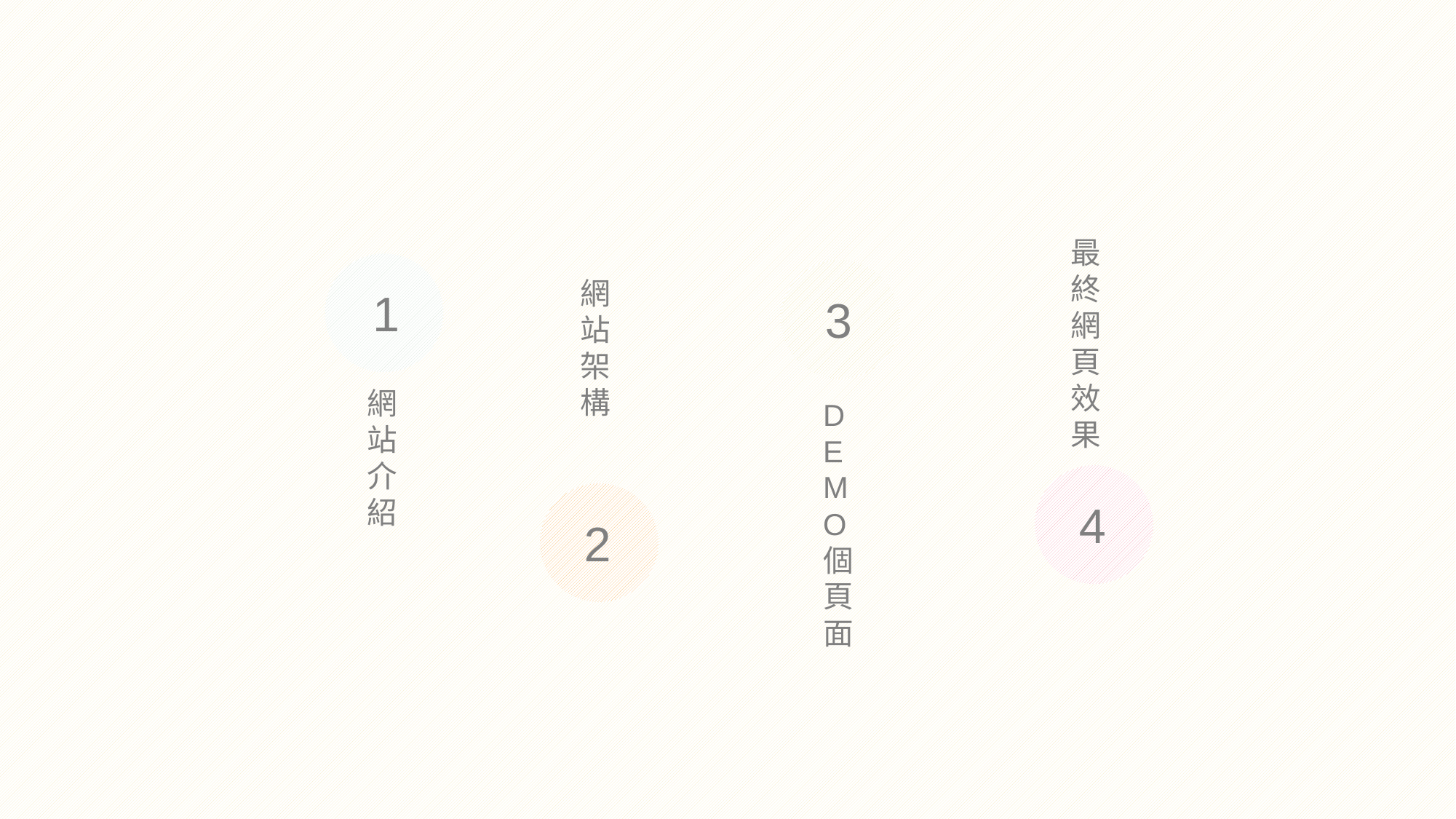

最終網頁效果

1

3
網站架構
網站介紹

DEMO個頁面

4

2